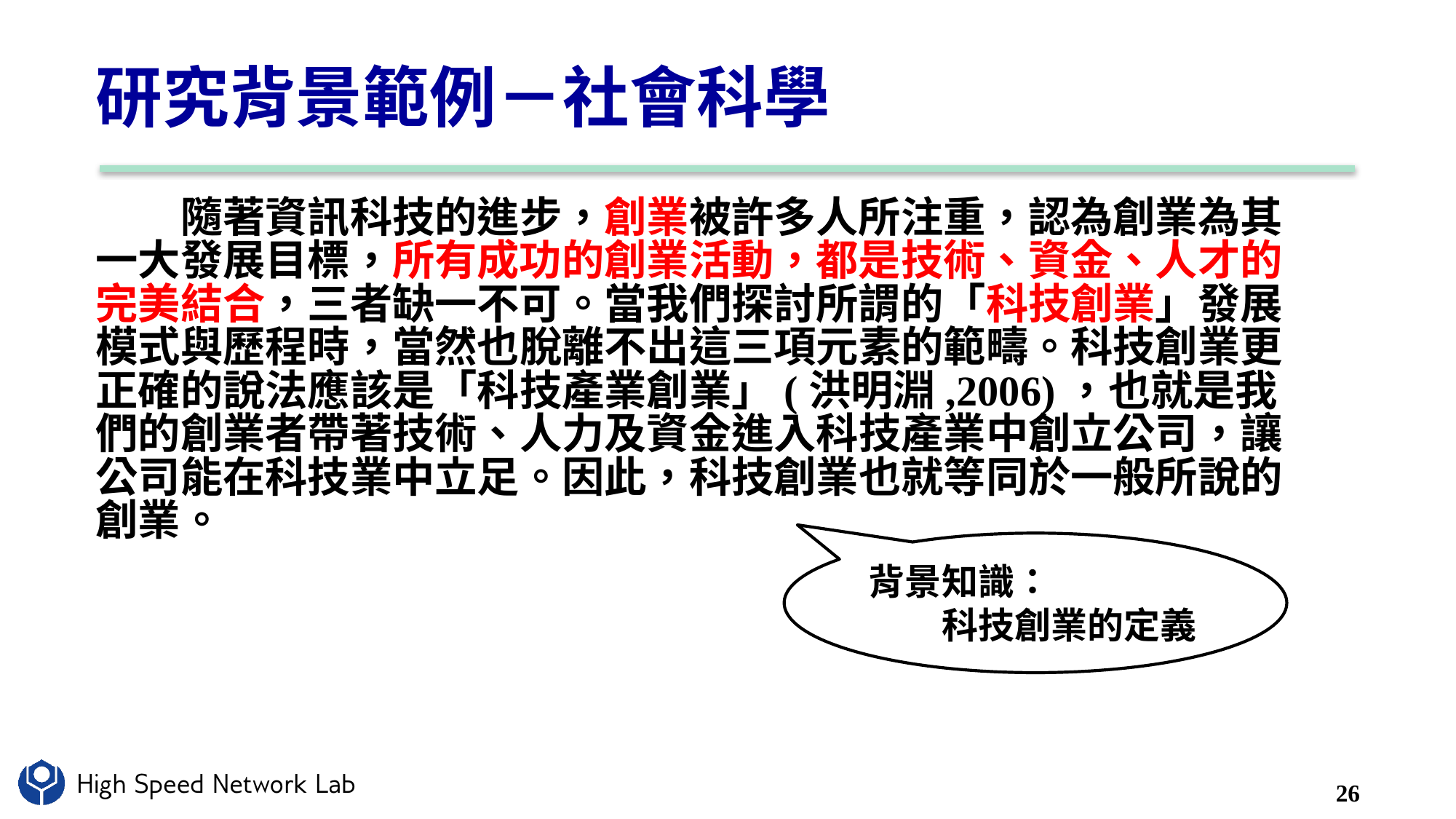

# 研究背景範例－社會科學
　　隨著資訊科技的進步，創業被許多人所注重，認為創業為其一大發展目標，所有成功的創業活動，都是技術、資金、人才的完美結合，三者缺一不可。當我們探討所謂的「科技創業」發展模式與歷程時，當然也脫離不出這三項元素的範疇。科技創業更正確的說法應該是「科技產業創業」(洪明淵,2006)，也就是我們的創業者帶著技術、人力及資金進入科技產業中創立公司，讓公司能在科技業中立足。因此，科技創業也就等同於一般所說的創業。
背景知識：
　　科技創業的定義
26